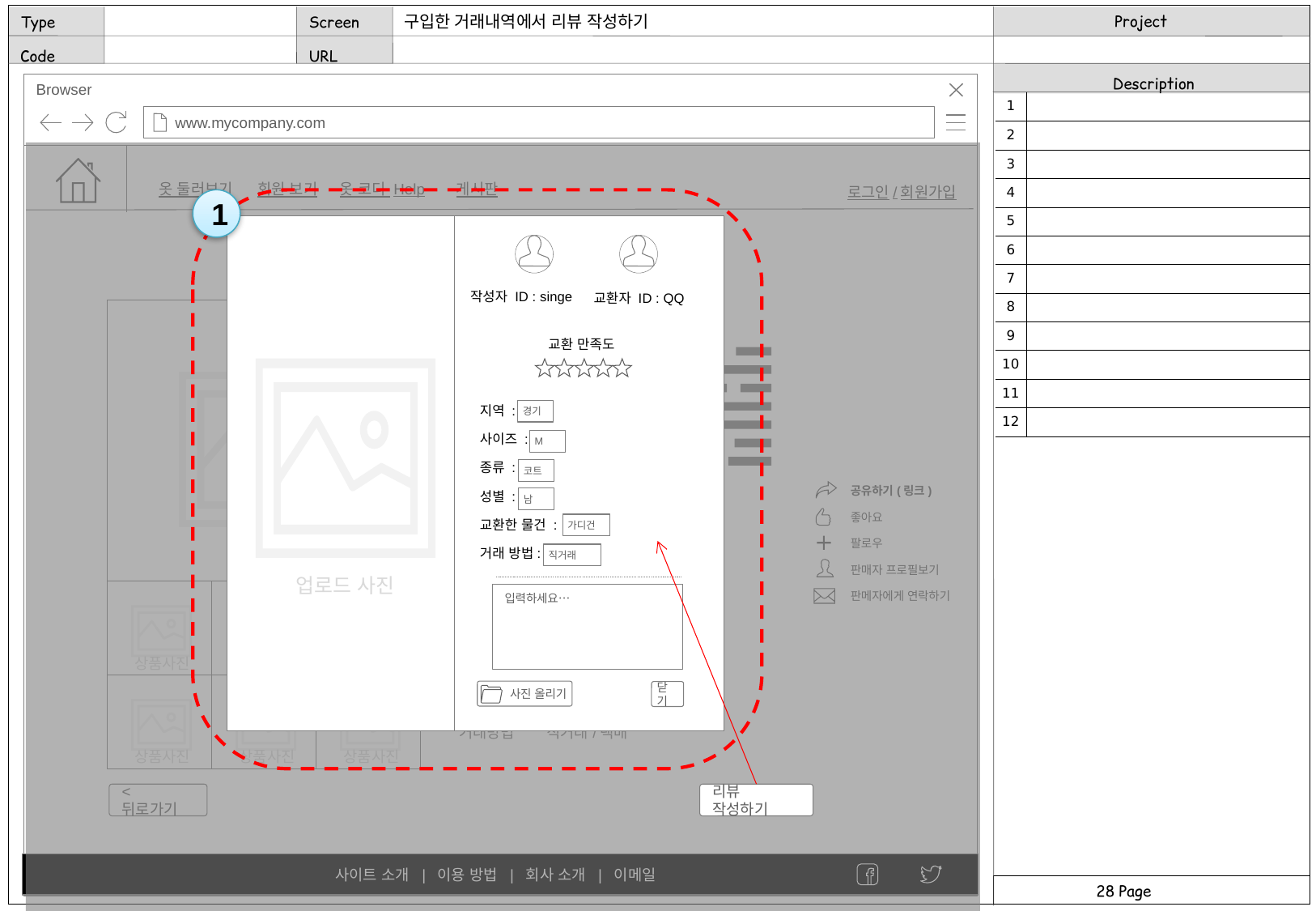

구입한 거래내역에서 리뷰 작성하기

1

업로드 사진

상품사진
ID : singe / 교환자 ID : QQ

작성자 ID : singe
교환자 ID : QQ
교환 만족도

지역 : 경기
사이즈 : M
종류 : 코트
성별 : 남
교환한 물건 : 가디건
거래 방법: 직거래

사진 올리기
닫기

| 제목 |  |
| --- | --- |
| 내용 |  |
| 상태 | B급 |
| 사이즈 | M |
| 종류 | 코트 |
| 지역 | 경기 판교 |
| 성별 | 남 |
| 가격/ 교환하고싶은 옷 | 가디건, 바지 or 50$ |
| 거래방법 | 직거래/택배 |

경기
M
코트
|  | 공유하기(링크) |
| --- | --- |
|  | 좋아요 |
|  | 팔로우 |
|  | 판매자 프로필보기 |
|  | 판메자에게 연락하기 |

남

가디건

직거래

입력하세요…

상품사진
상품사진
상품사진

상품사진
상품사진
상품사진
< 뒤로가기
리뷰 작성하기